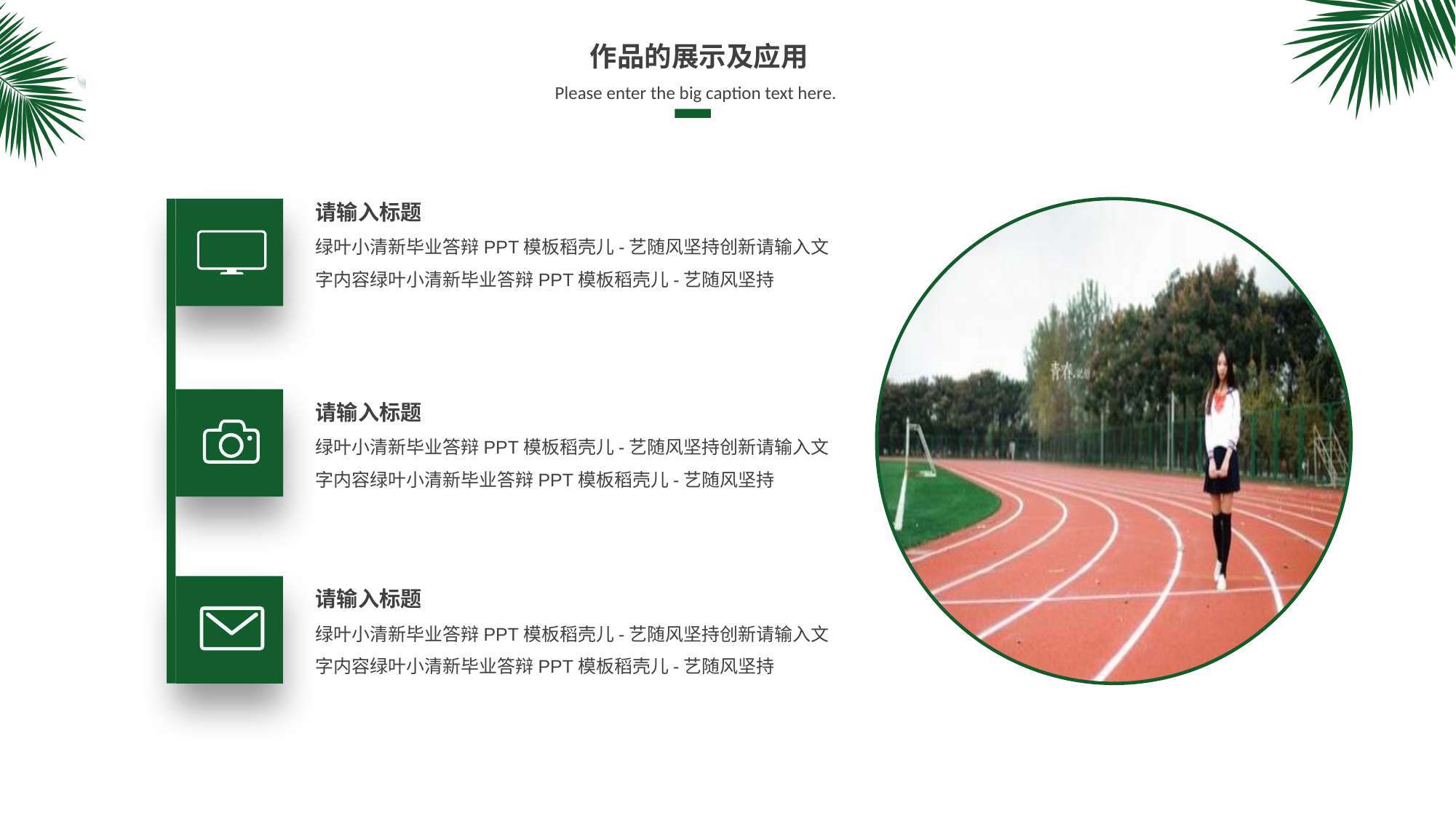

作品的展示及应用
Please enter the big caption text here.

请输入标题

绿叶小清新毕业答辩PPT模板稻壳儿-艺随风坚持创新请输入文字内容绿叶小清新毕业答辩PPT模板稻壳儿-艺随风坚持

请输入标题
绿叶小清新毕业答辩PPT模板稻壳儿-艺随风坚持创新请输入文字内容绿叶小清新毕业答辩PPT模板稻壳儿-艺随风坚持

请输入标题
绿叶小清新毕业答辩PPT模板稻壳儿-艺随风坚持创新请输入文字内容绿叶小清新毕业答辩PPT模板稻壳儿-艺随风坚持